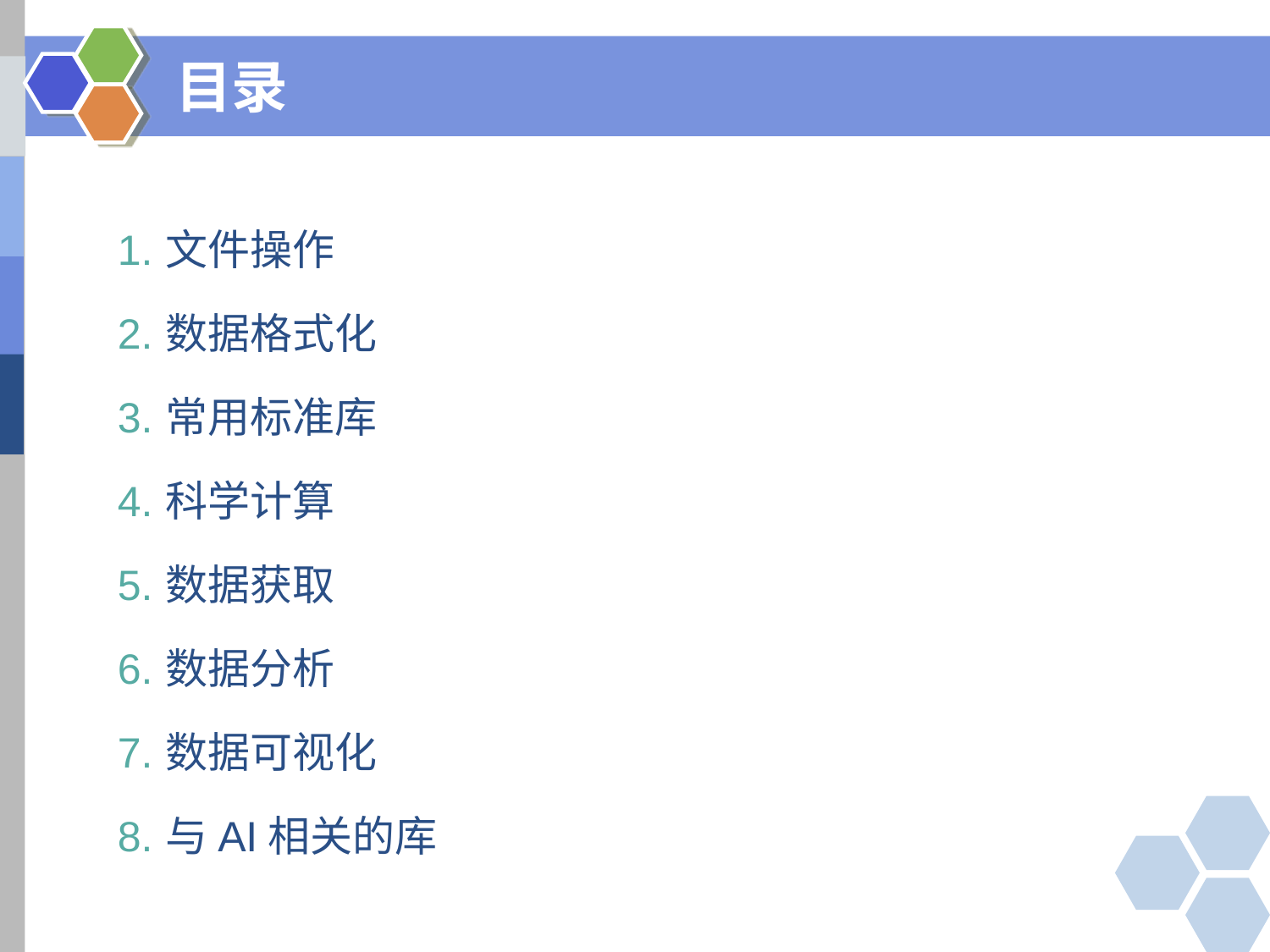

文件操作
数据格式化
常用标准库
科学计算
数据获取
数据分析
数据可视化
与AI相关的库